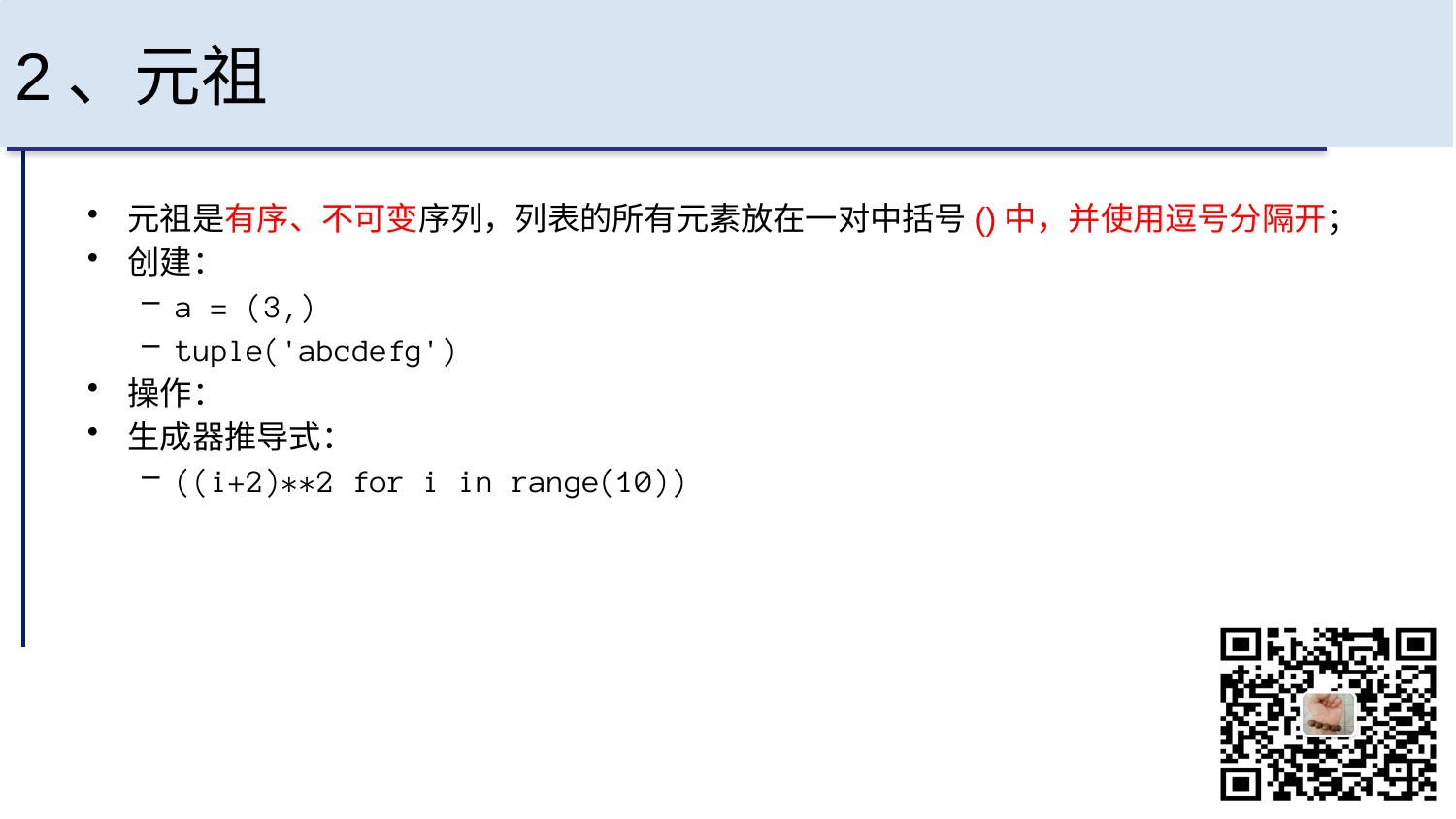

# 2、元祖
元祖是有序、不可变序列，列表的所有元素放在一对中括号()中，并使用逗号分隔开；
创建：
a = (3,)
tuple('abcdefg')
操作：
生成器推导式：
((i+2)**2 for i in range(10))